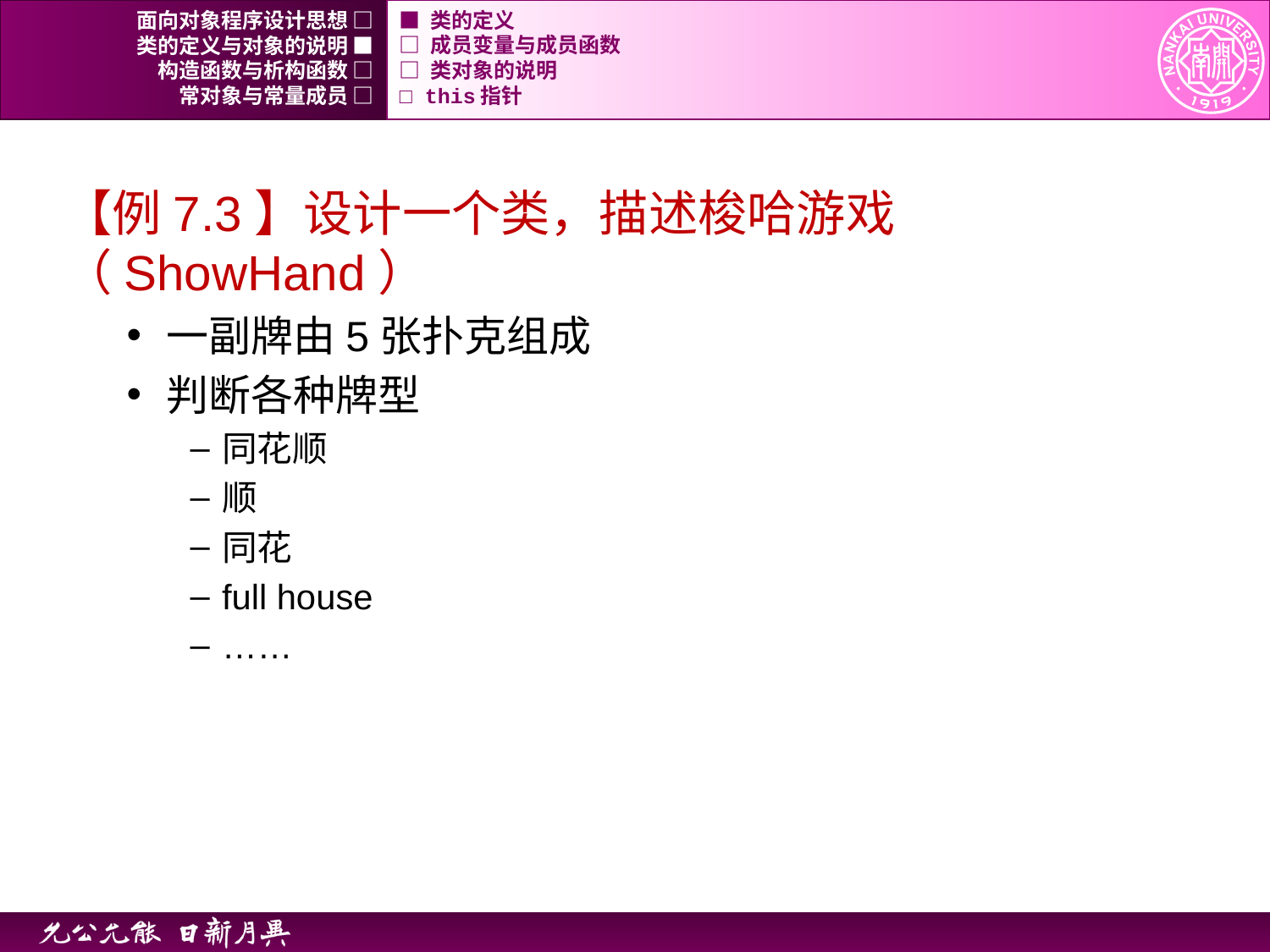

面向对象程序设计思想 □
■ 类的定义
类的定义与对象的说明 ■
□ 成员变量与成员函数
构造函数与析构函数 □
□ 类对象的说明
常对象与常量成员 □

□ this指针
【例7.3】设计一个类，描述梭哈游戏（ShowHand）
一副牌由5张扑克组成
判断各种牌型
同花顺
顺
同花
full house
……